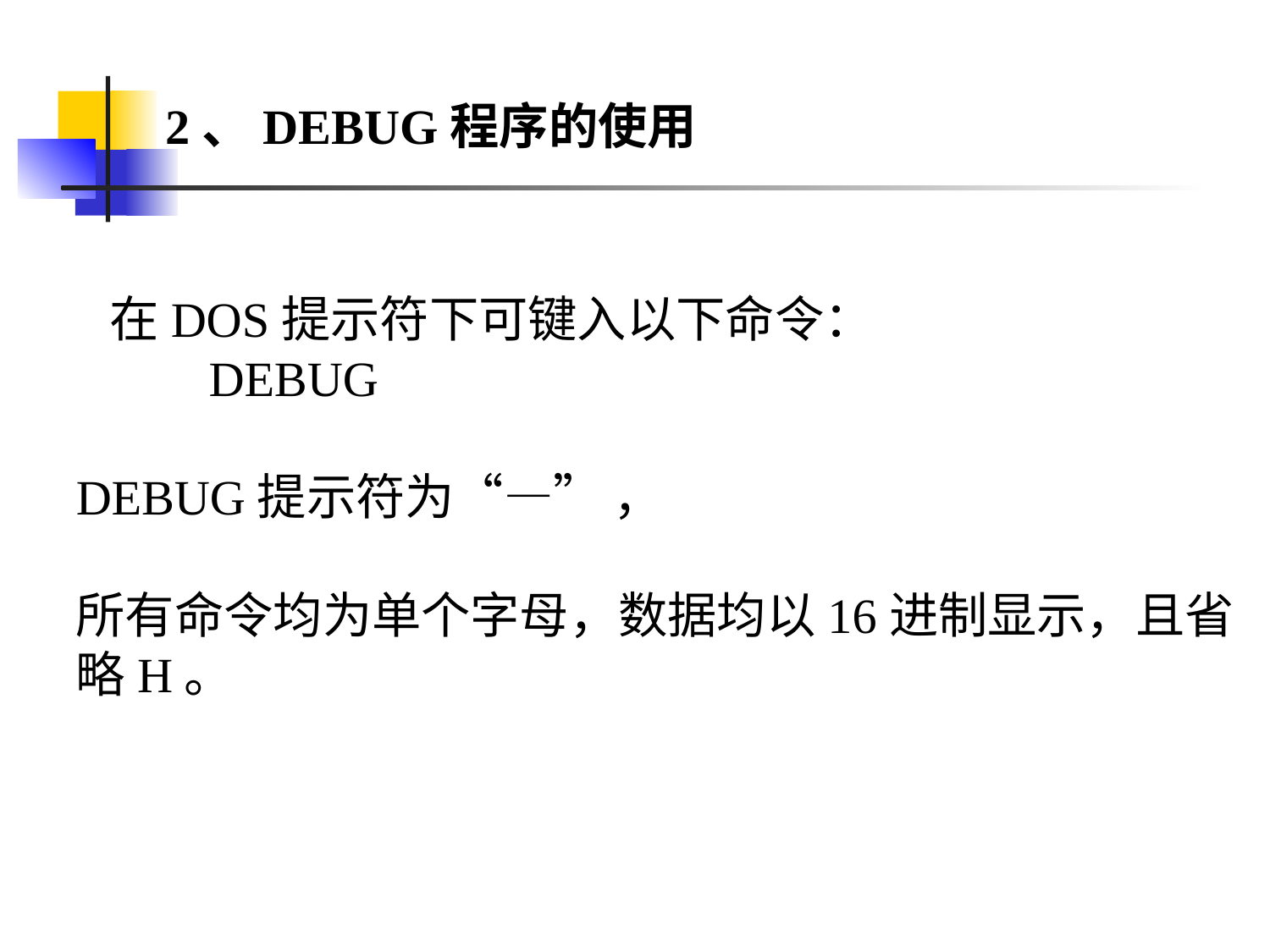

2、DEBUG程序的使用

  在DOS提示符下可键入以下命令：
           DEBUG

DEBUG提示符为“—” ，

所有命令均为单个字母，数据均以16进制显示，且省略H。